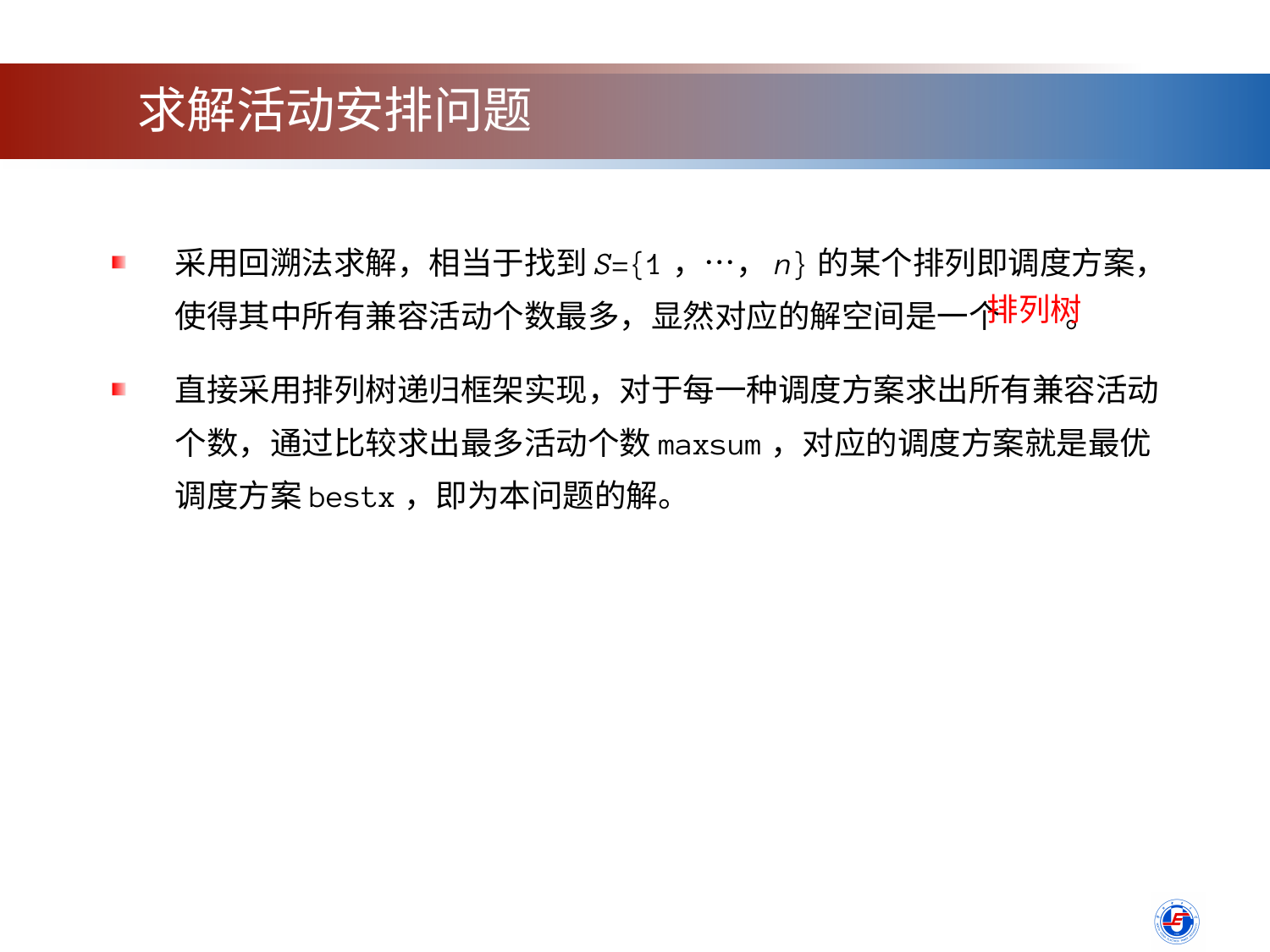

求解活动安排问题
采用回溯法求解，相当于找到S={1，…，n}的某个排列即调度方案，使得其中所有兼容活动个数最多，显然对应的解空间是一个         。
直接采用排列树递归框架实现，对于每一种调度方案求出所有兼容活动个数，通过比较求出最多活动个数maxsum，对应的调度方案就是最优调度方案bestx，即为本问题的解。
排列树